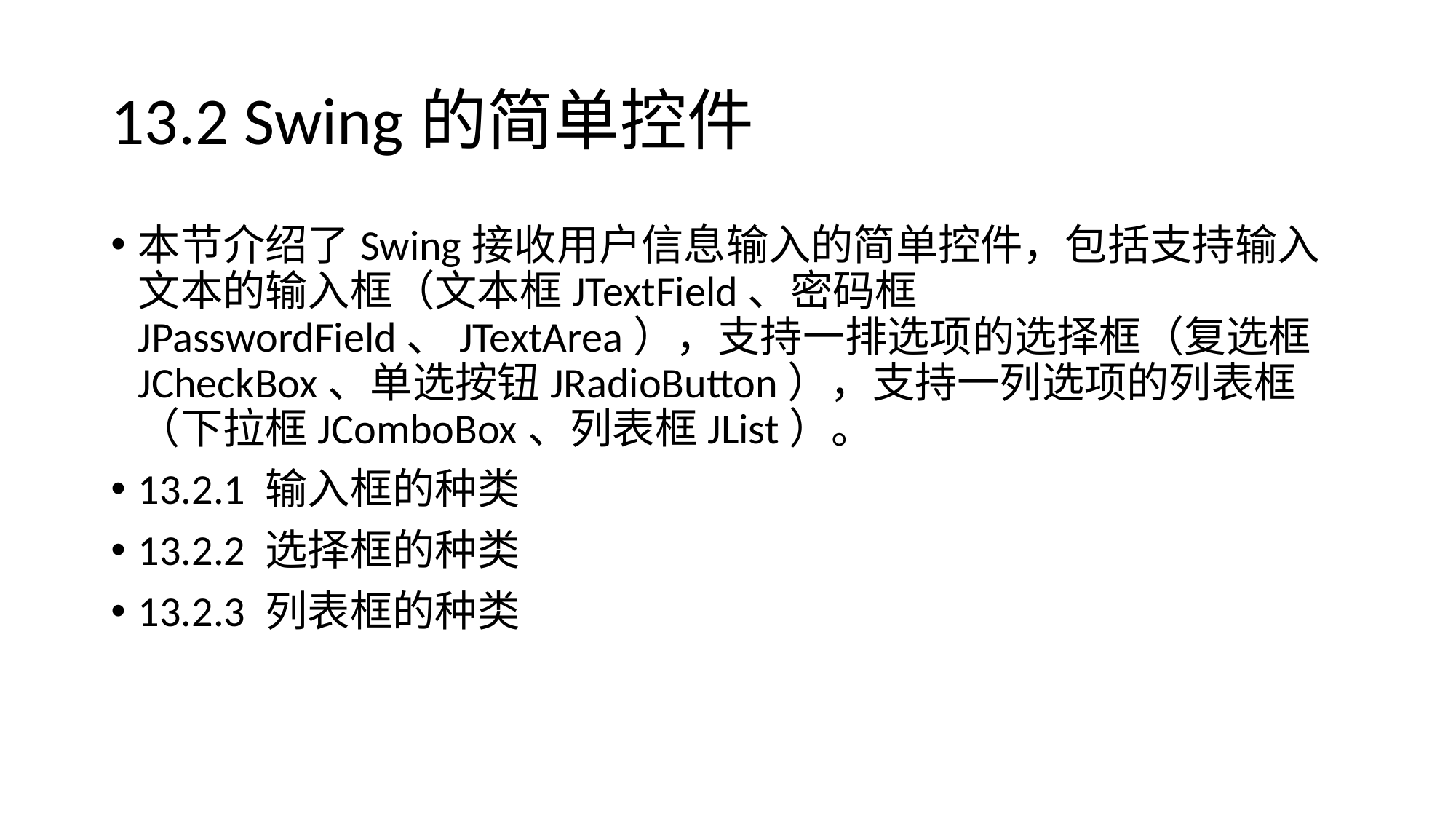

# 13.2 Swing的简单控件
本节介绍了Swing接收用户信息输入的简单控件，包括支持输入文本的输入框（文本框JTextField、密码框JPasswordField、JTextArea），支持一排选项的选择框（复选框JCheckBox、单选按钮JRadioButton），支持一列选项的列表框（下拉框JComboBox、列表框JList）。
13.2.1 输入框的种类
13.2.2 选择框的种类
13.2.3 列表框的种类